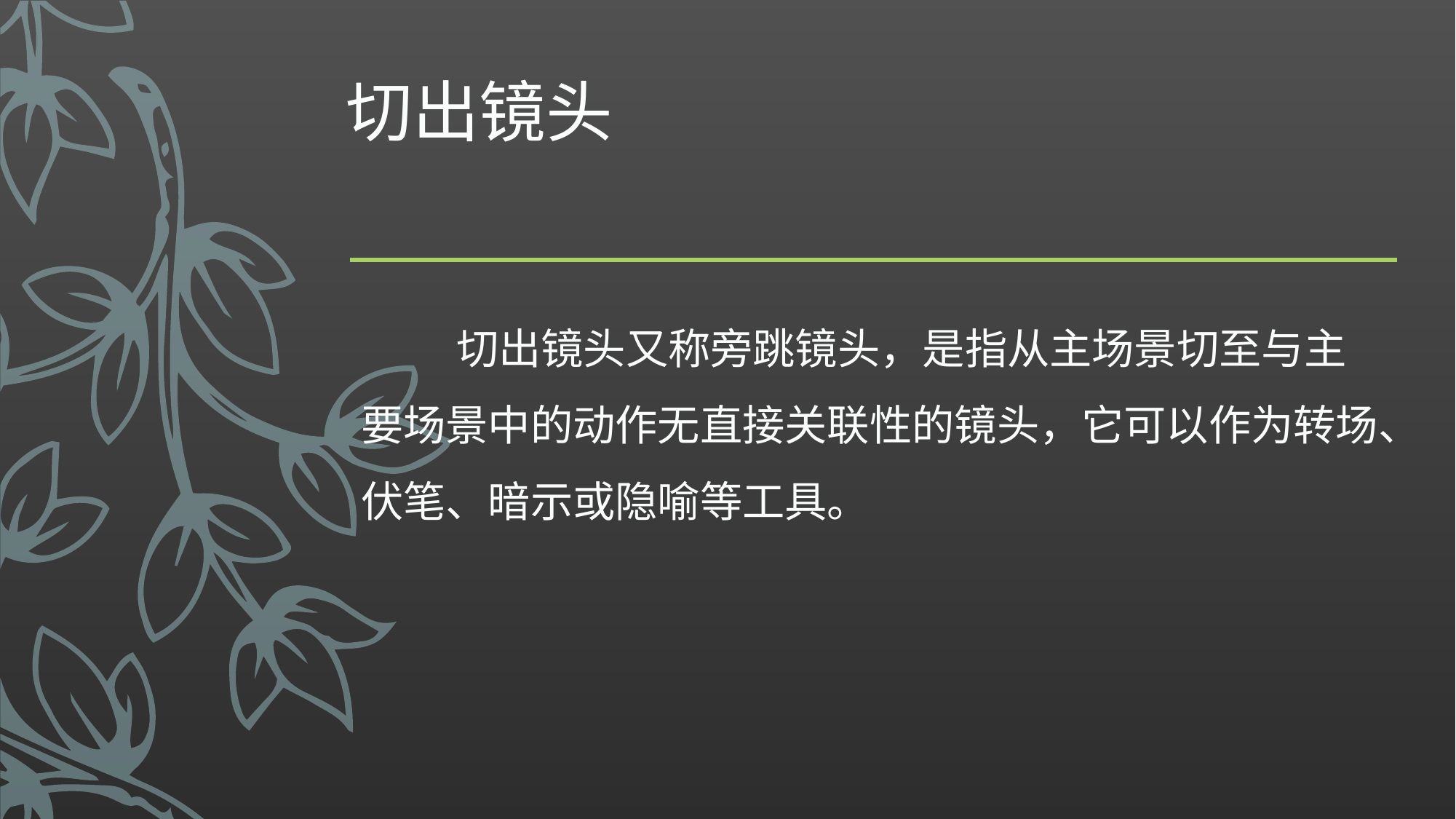

# 切出镜头
         切出镜头又称旁跳镜头，是指从主场景切至与主要场景中的动作无直接关联性的镜头，它可以作为转场、伏笔、暗示或隐喻等工具。